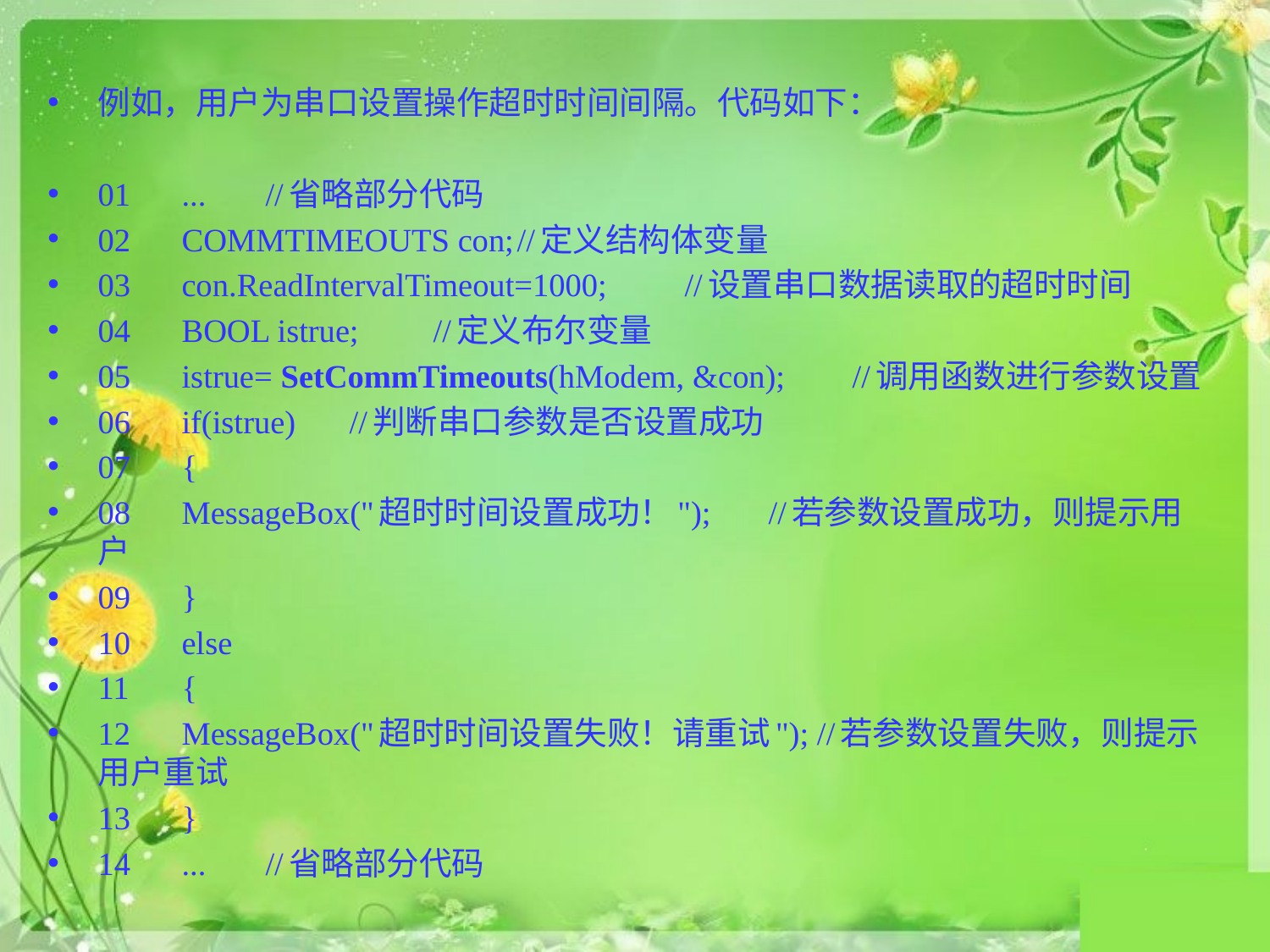

例如，用户为串口设置操作超时时间间隔。代码如下：

01	...										//省略部分代码
02	COMMTIMEOUTS con;		//定义结构体变量
03	con.ReadIntervalTimeout=1000;	//设置串口数据读取的超时时间
04	BOOL istrue;			//定义布尔变量
05	istrue= SetCommTimeouts(hModem, &con);	//调用函数进行参数设置
06	if(istrue)				//判断串口参数是否设置成功
07	{
08		MessageBox("超时时间设置成功！");	//若参数设置成功，则提示用户
09	}
10	else
11	{
12		MessageBox("超时时间设置失败！请重试"); //若参数设置失败，则提示用户重试
13	}
14	...										//省略部分代码